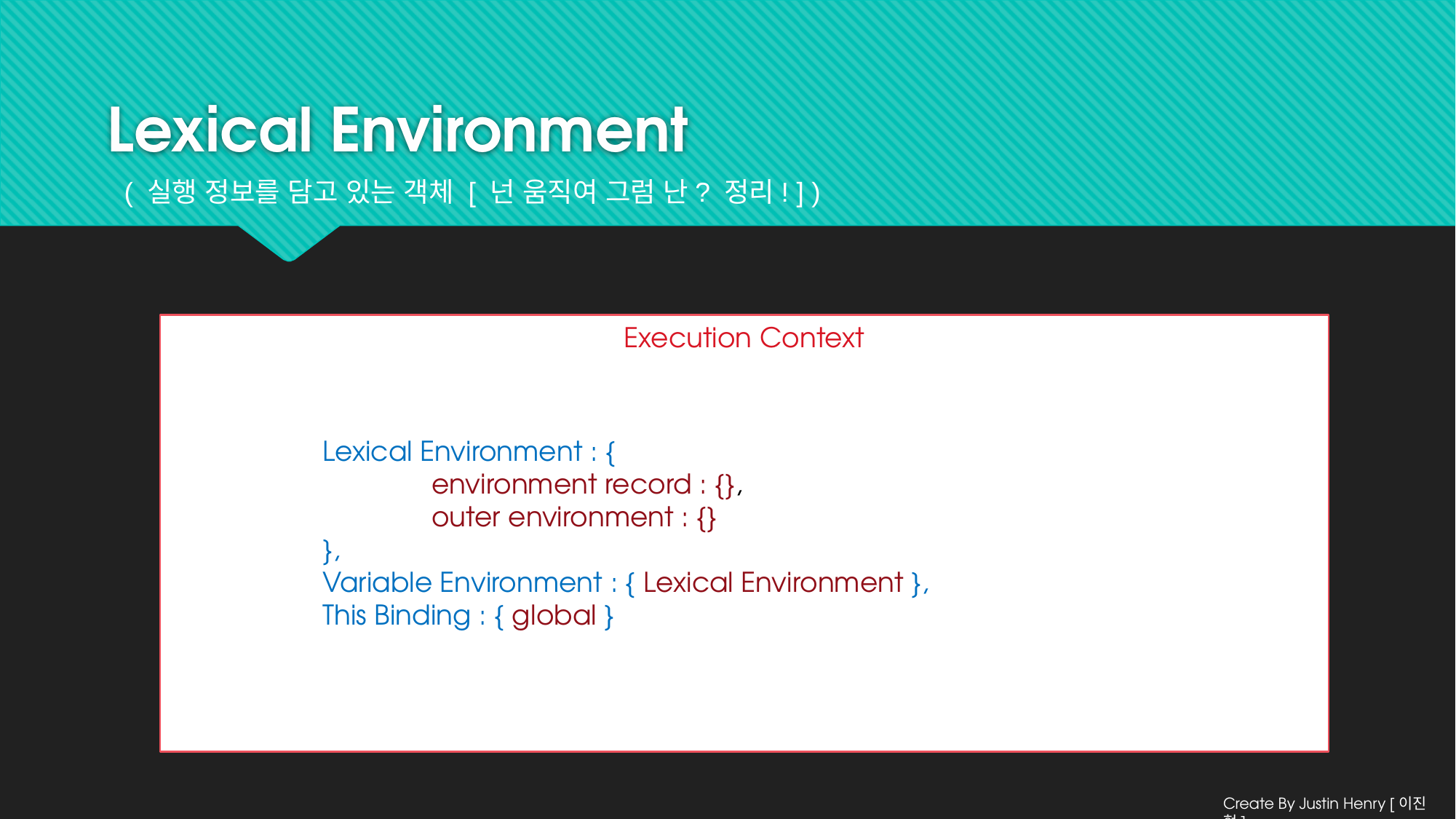

# Lexical Environment
( 실행 정보를 담고 있는 객체 [ 넌 움직여 그럼 난? 정리! ] )
Execution Context

Lexical Environment : {
	environment record : {},
	outer environment : {}
},
Variable Environment : { Lexical Environment },
This Binding : { global }
Create By Justin Henry [이진혁]